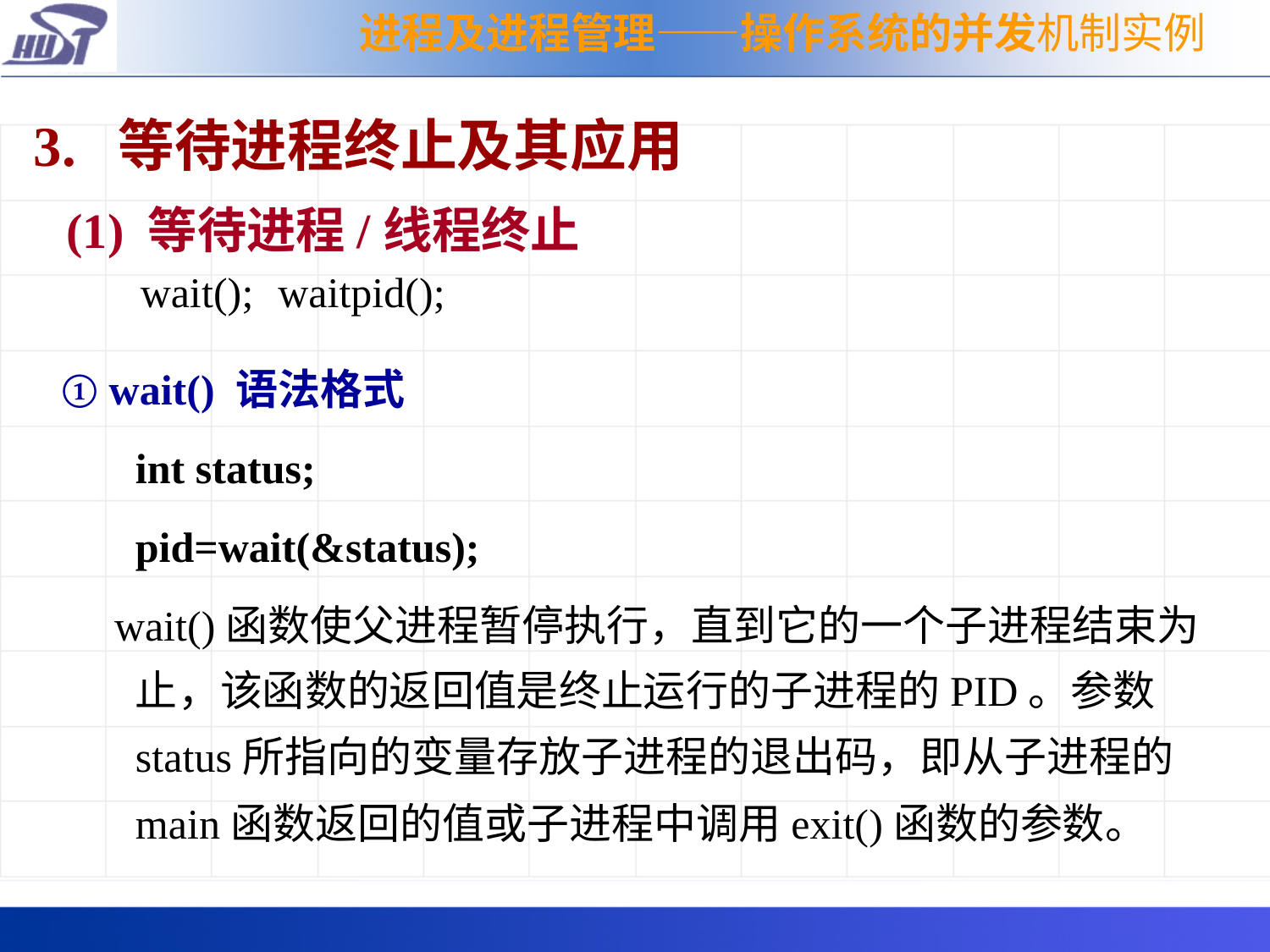

进程及进程管理——操作系统的并发机制实例
3.  等待进程终止及其应用
(1) 等待进程/线程终止
       wait(); 	 waitpid();
① wait() 语法格式
	int status;
	pid=wait(&status);
     wait()函数使父进程暂停执行，直到它的一个子进程结束为止，该函数的返回值是终止运行的子进程的PID。参数status所指向的变量存放子进程的退出码，即从子进程的main函数返回的值或子进程中调用exit()函数的参数。